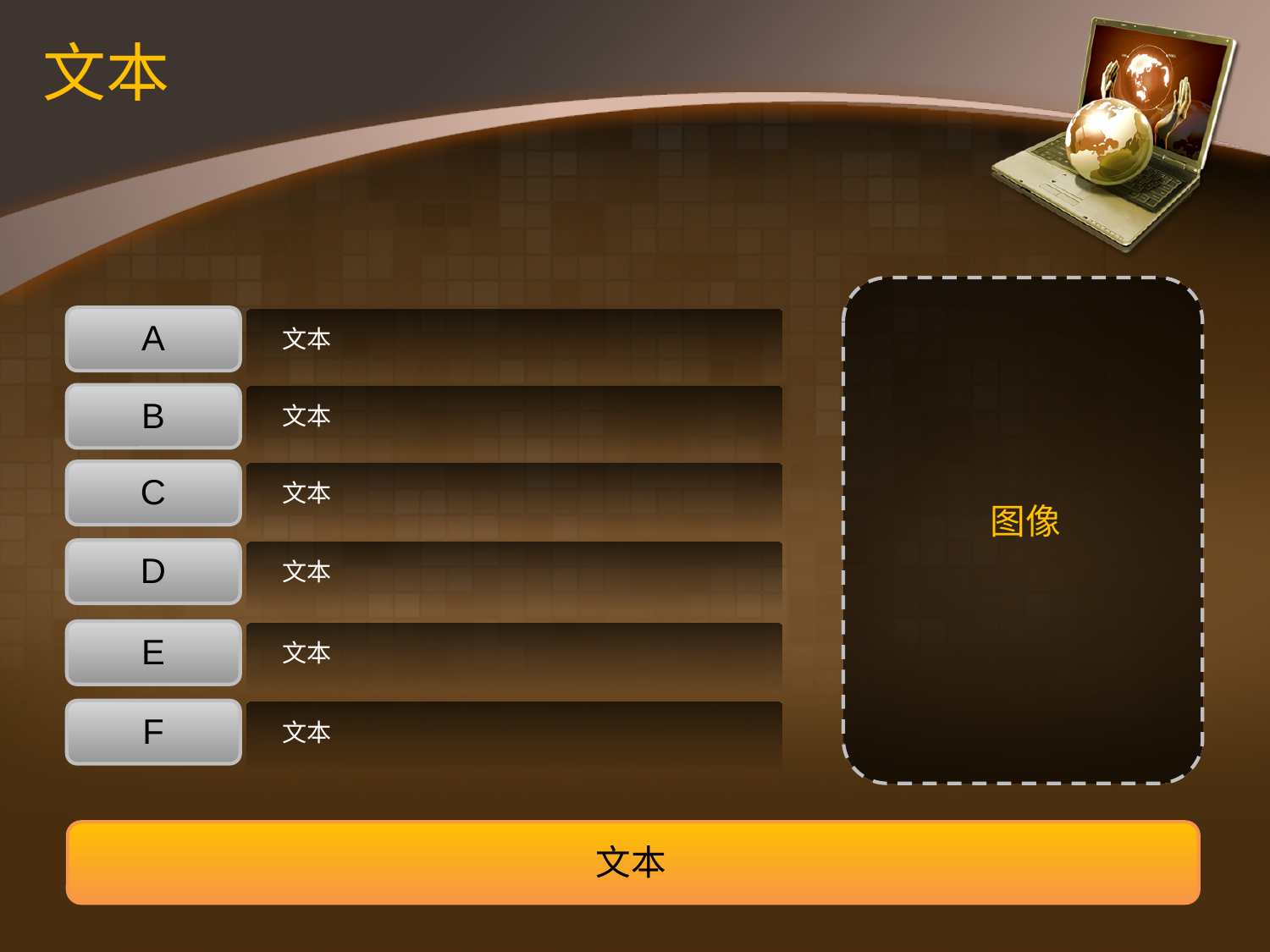

# 文本

A

文本

B

文本
图像

C

文本

D

文本

E

文本

F

文本

文本